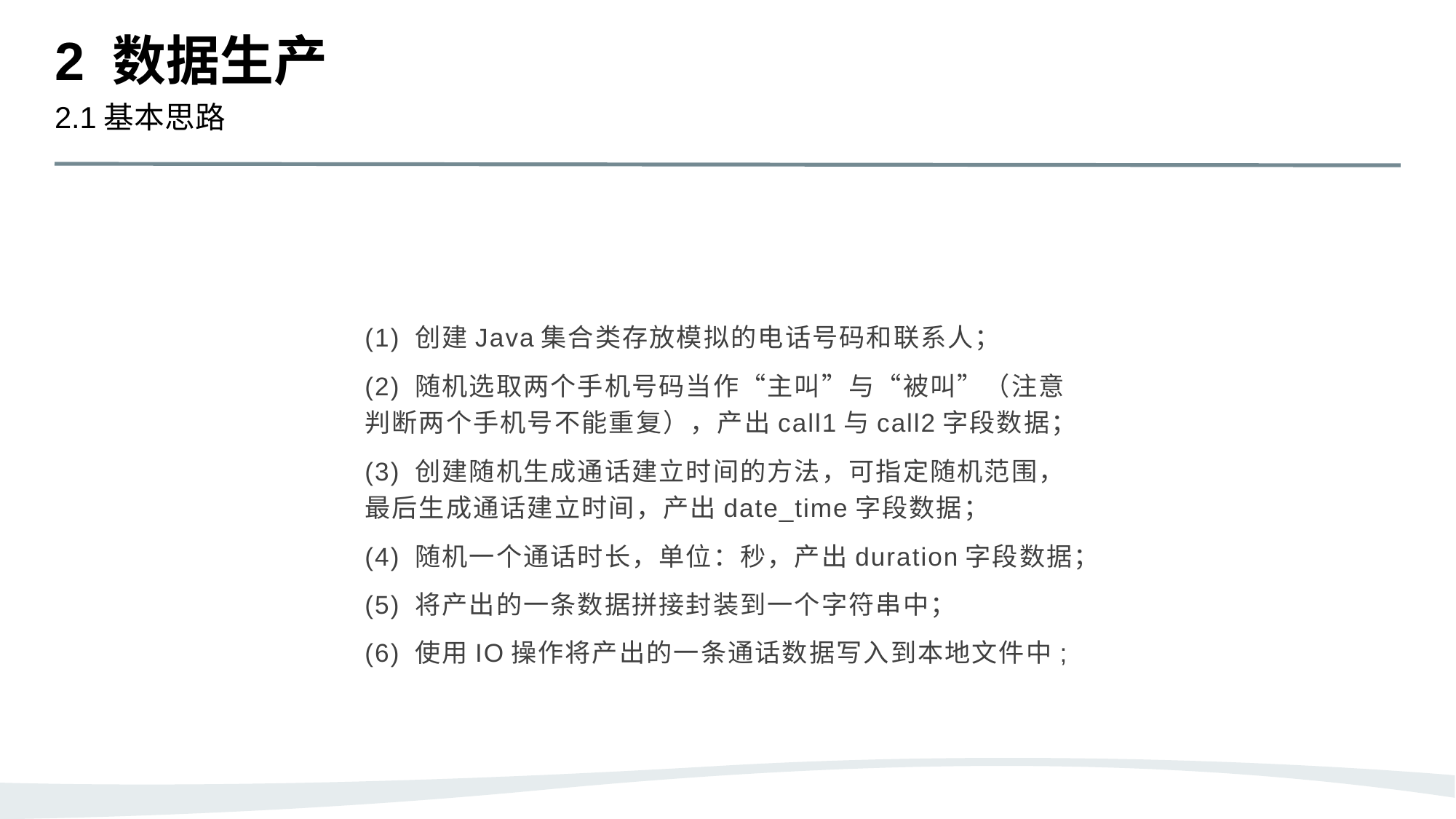

2 数据生产
2.1基本思路
(1) 创建Java集合类存放模拟的电话号码和联系人；
(2) 随机选取两个手机号码当作“主叫”与“被叫”（注意判断两个手机号不能重复），产出call1与call2字段数据；
(3) 创建随机生成通话建立时间的方法，可指定随机范围，最后生成通话建立时间，产出date_time字段数据；
(4) 随机一个通话时长，单位：秒，产出duration字段数据；
(5) 将产出的一条数据拼接封装到一个字符串中；
(6) 使用IO操作将产出的一条通话数据写入到本地文件中;